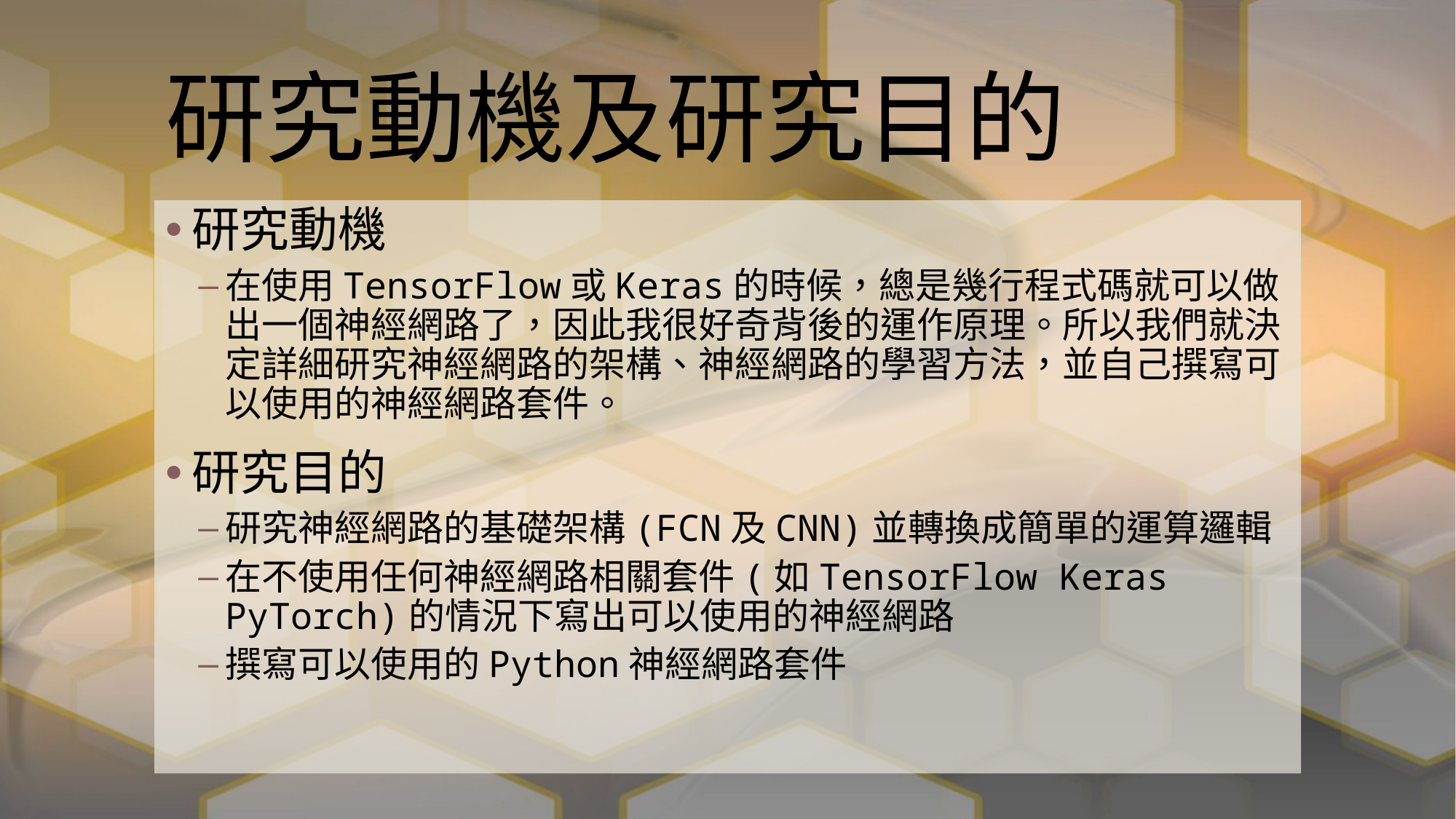

# 研究動機及研究目的
研究動機
在使用TensorFlow或Keras的時候，總是幾行程式碼就可以做出一個神經網路了，因此我很好奇背後的運作原理。所以我們就決定詳細研究神經網路的架構、神經網路的學習方法，並自己撰寫可以使用的神經網路套件。
研究目的
研究神經網路的基礎架構(FCN及CNN)並轉換成簡單的運算邏輯
在不使用任何神經網路相關套件(如TensorFlow Keras PyTorch)的情況下寫出可以使用的神經網路
撰寫可以使用的Python神經網路套件